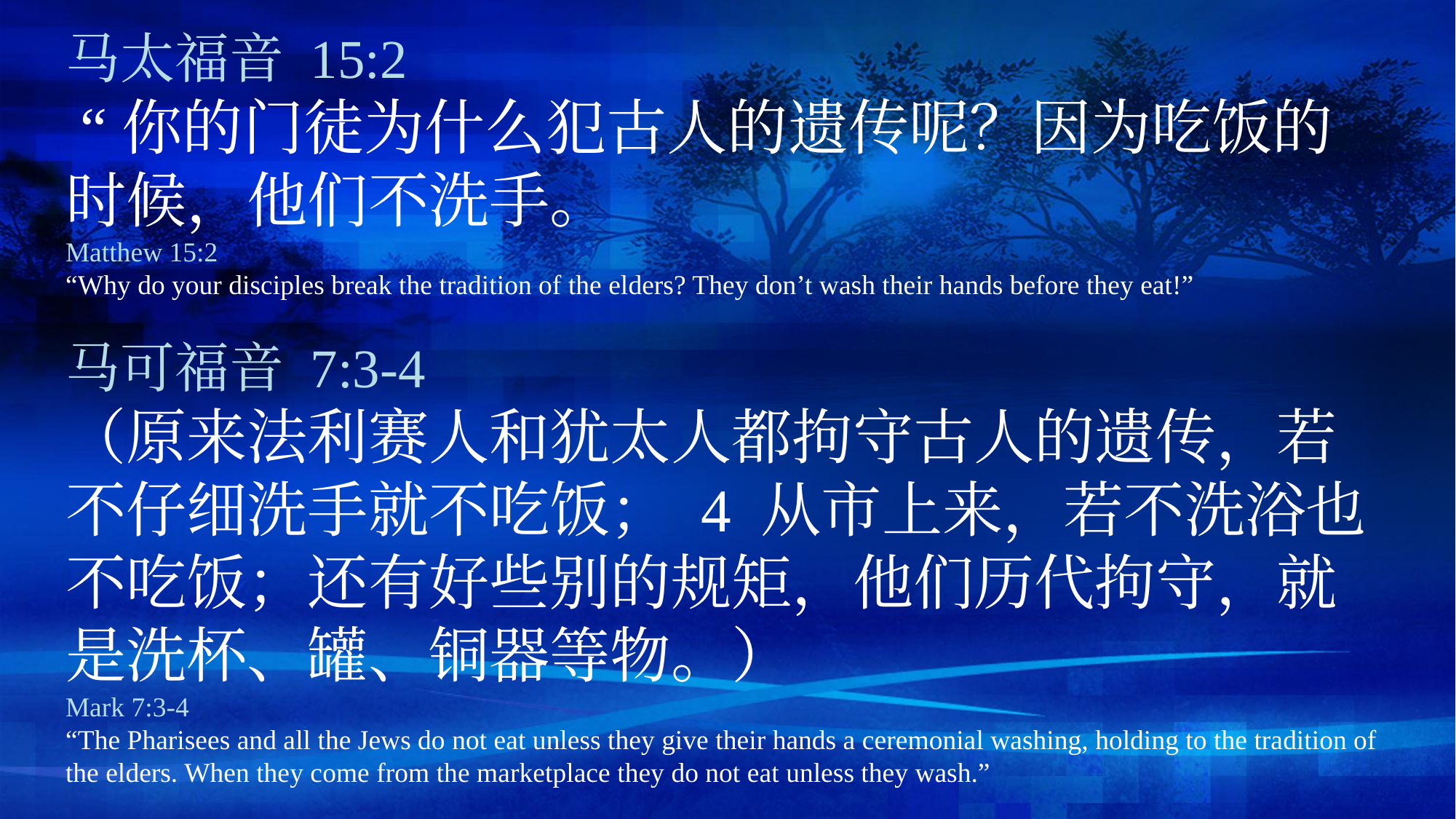

马太福音 15:2
 “你的门徒为什么犯古人的遗传呢？因为吃饭的时候，他们不洗手。
Matthew 15:2
“Why do your disciples break the tradition of the elders? They don’t wash their hands before they eat!”

马可福音 7:3-4
（原来法利赛人和犹太人都拘守古人的遗传，若不仔细洗手就不吃饭； 4 从市上来，若不洗浴也不吃饭；还有好些别的规矩，他们历代拘守，就是洗杯、罐、铜器等物。）
Mark 7:3-4
“The Pharisees and all the Jews do not eat unless they give their hands a ceremonial washing, holding to the tradition of the elders. When they come from the marketplace they do not eat unless they wash.”